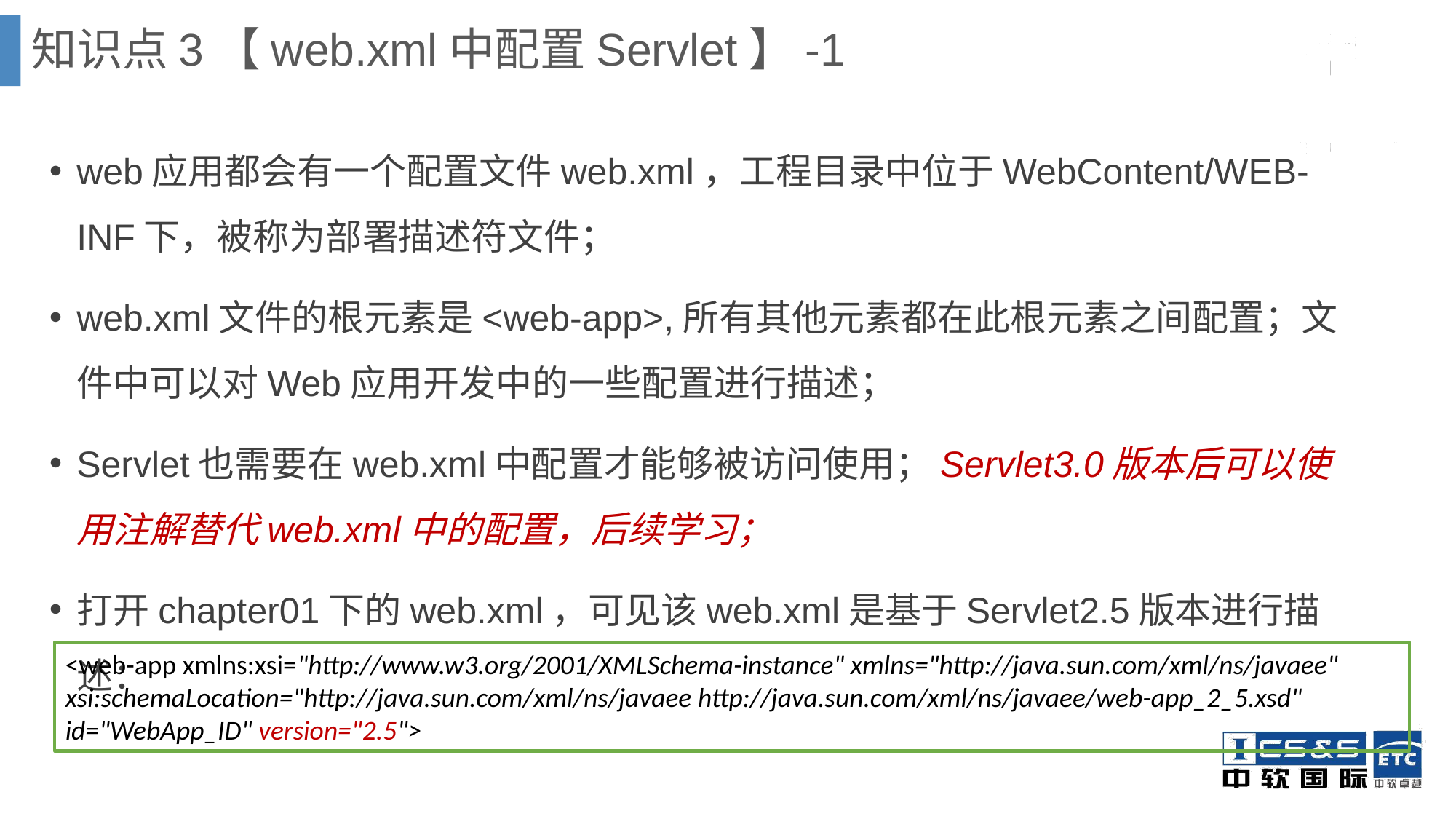

知识点3【web.xml中配置Servlet】-1
web应用都会有一个配置文件web.xml，工程目录中位于WebContent/WEB-INF下，被称为部署描述符文件；
web.xml文件的根元素是<web-app>,所有其他元素都在此根元素之间配置；文件中可以对Web应用开发中的一些配置进行描述；
Servlet也需要在web.xml中配置才能够被访问使用；Servlet3.0版本后可以使用注解替代web.xml中的配置，后续学习；
打开chapter01下的web.xml，可见该web.xml是基于Servlet2.5版本进行描述：

<web-app xmlns:xsi="http://www.w3.org/2001/XMLSchema-instance" xmlns="http://java.sun.com/xml/ns/javaee" xsi:schemaLocation="http://java.sun.com/xml/ns/javaee http://java.sun.com/xml/ns/javaee/web-app_2_5.xsd" id="WebApp_ID" version="2.5">